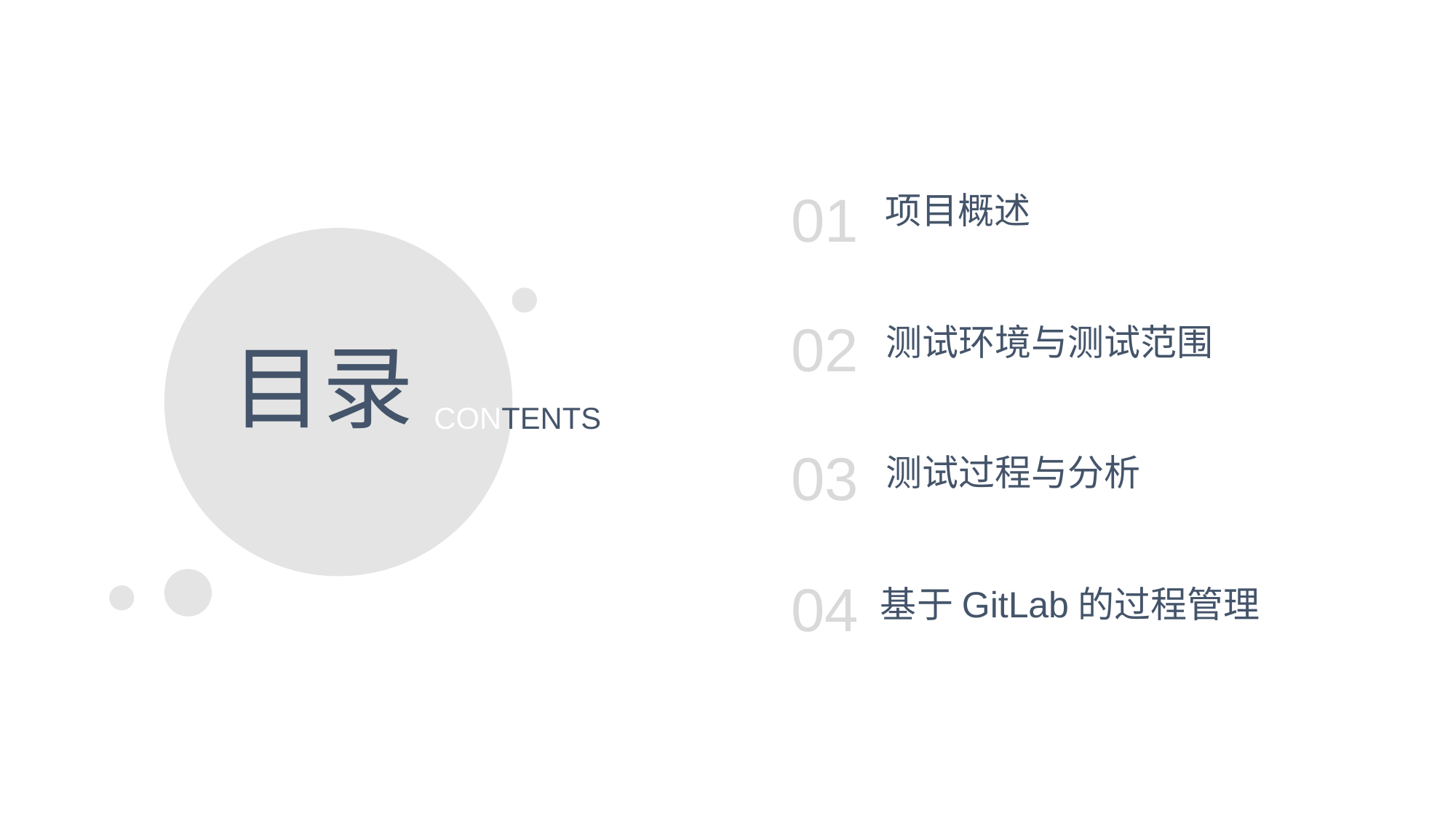

01
项目概述

02
测试环境与测试范围
目录
CONTENTS
03
测试过程与分析
04

基于GitLab的过程管理